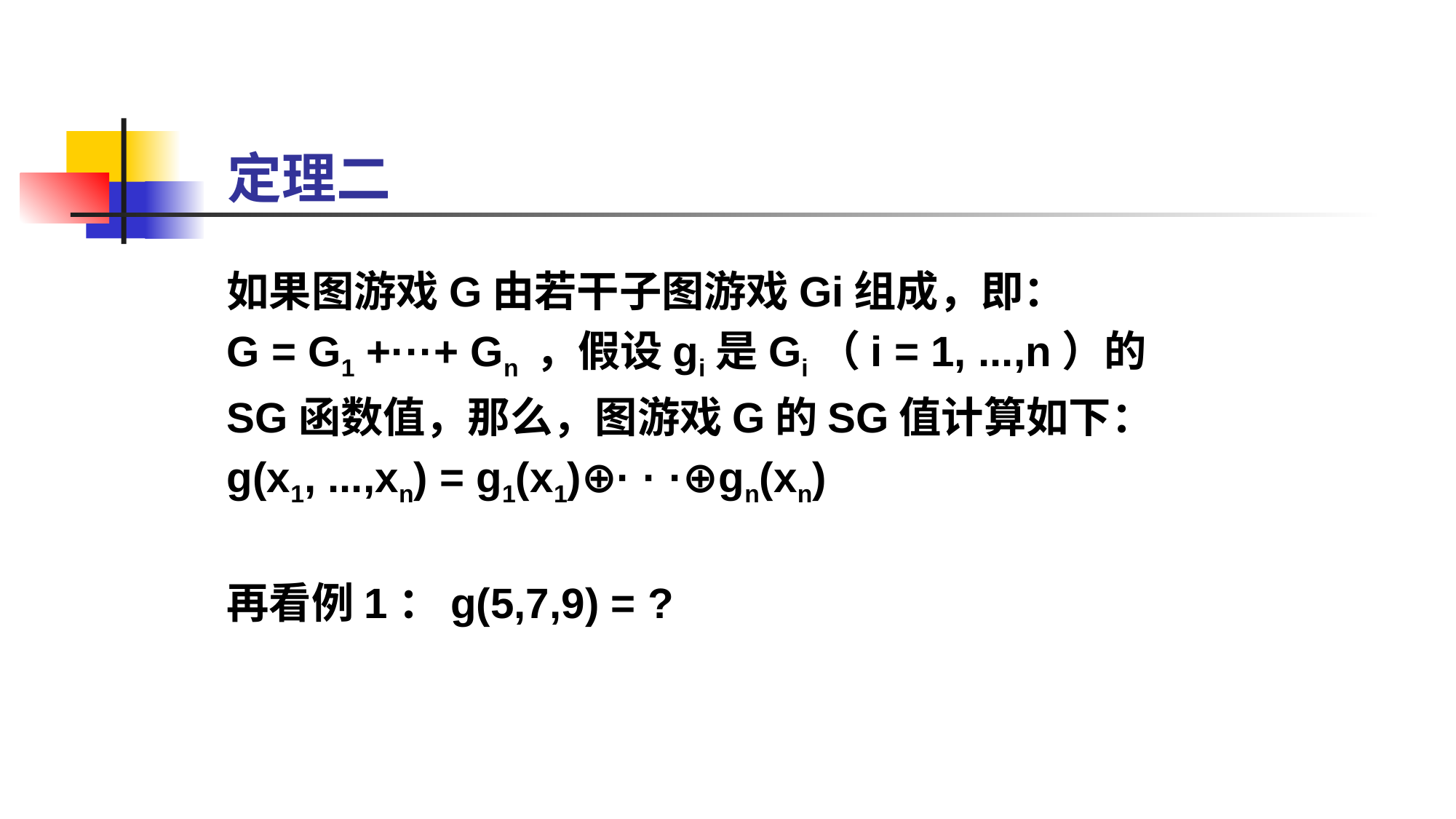

# 定理二
如果图游戏G由若干子图游戏Gi组成，即：
G = G1 +···+ Gn ，假设gi是Gi（i = 1, ...,n）的
SG函数值，那么，图游戏G的SG值计算如下：
g(x1, ...,xn) = g1(x1)⊕· · ·⊕gn(xn)

再看例1：g(5,7,9) = ?

29